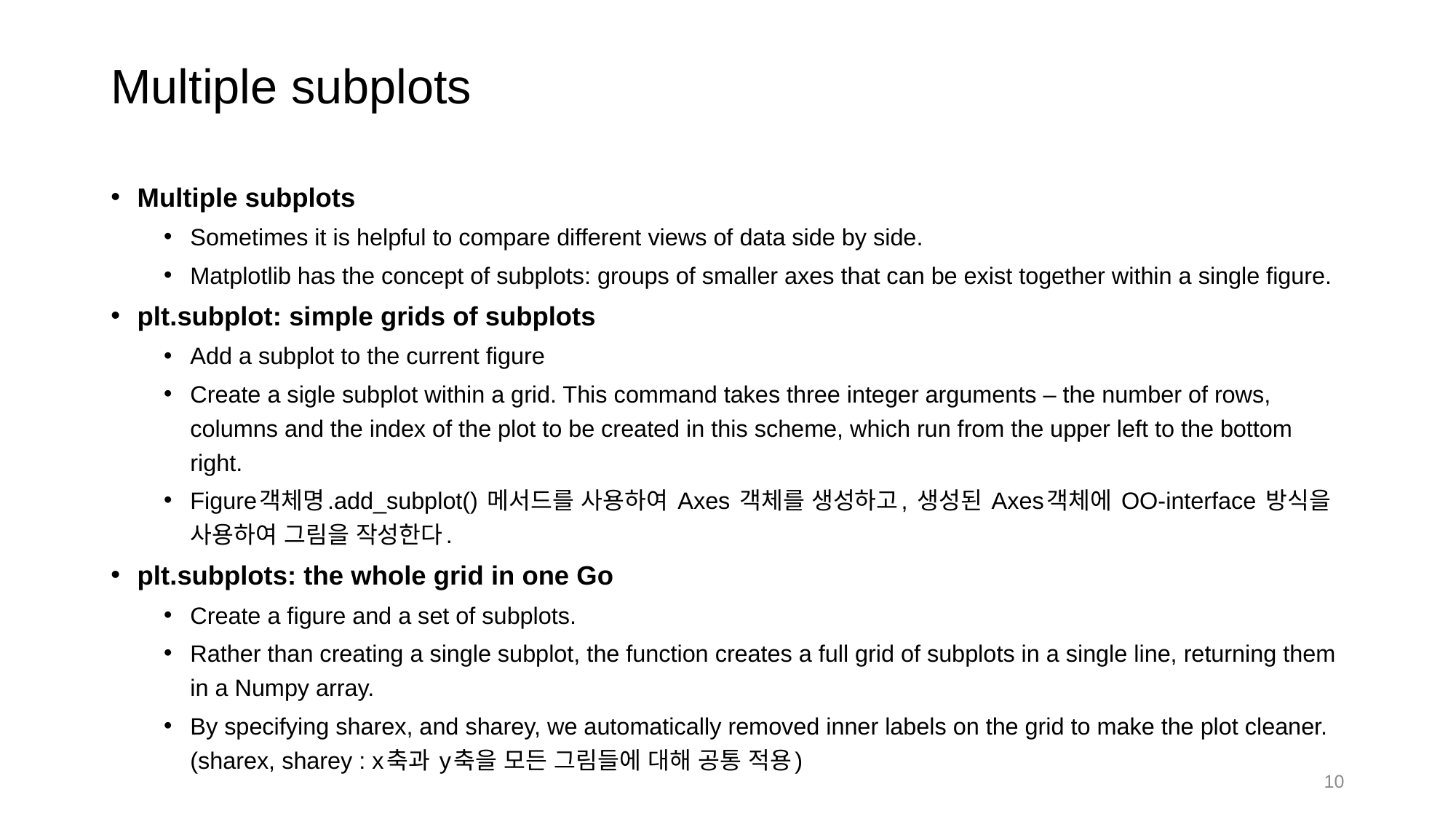

# Multiple subplots
Multiple subplots
Sometimes it is helpful to compare different views of data side by side.
Matplotlib has the concept of subplots: groups of smaller axes that can be exist together within a single figure.
plt.subplot: simple grids of subplots
Add a subplot to the current figure
Create a sigle subplot within a grid. This command takes three integer arguments – the number of rows, columns and the index of the plot to be created in this scheme, which run from the upper left to the bottom right.
Figure객체명.add_subplot() 메서드를 사용하여 Axes 객체를 생성하고, 생성된 Axes객체에 OO-interface 방식을 사용하여 그림을 작성한다.
plt.subplots: the whole grid in one Go
Create a figure and a set of subplots.
Rather than creating a single subplot, the function creates a full grid of subplots in a single line, returning them in a Numpy array.
By specifying sharex, and sharey, we automatically removed inner labels on the grid to make the plot cleaner. (sharex, sharey : x축과 y축을 모든 그림들에 대해 공통 적용)
10